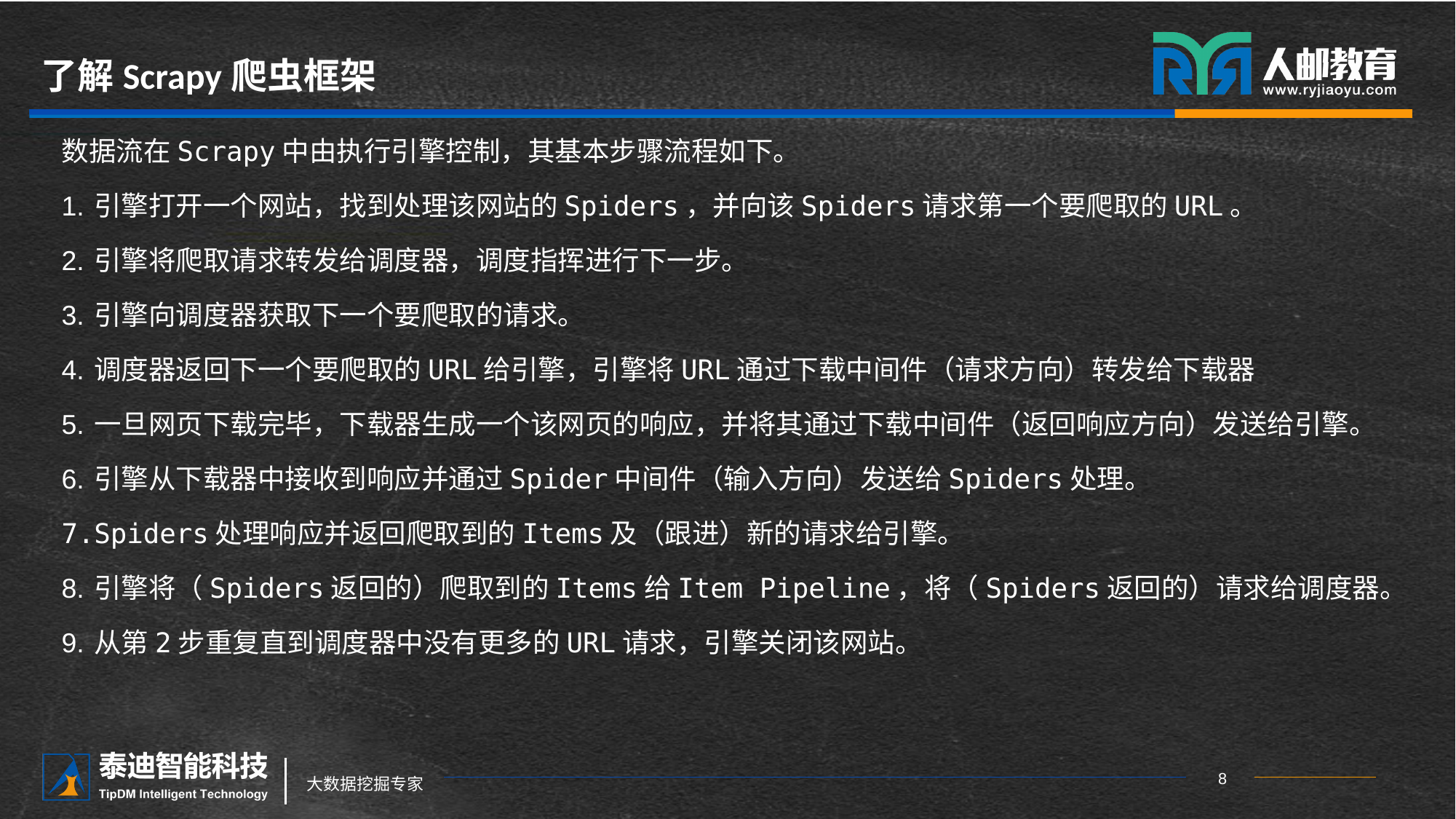

# 了解Scrapy爬虫框架
数据流在Scrapy中由执行引擎控制，其基本步骤流程如下。
引擎打开一个网站，找到处理该网站的Spiders，并向该Spiders请求第一个要爬取的URL。
引擎将爬取请求转发给调度器，调度指挥进行下一步。
引擎向调度器获取下一个要爬取的请求。
调度器返回下一个要爬取的URL给引擎，引擎将URL通过下载中间件（请求方向）转发给下载器
一旦网页下载完毕，下载器生成一个该网页的响应，并将其通过下载中间件（返回响应方向）发送给引擎。
引擎从下载器中接收到响应并通过Spider中间件（输入方向）发送给Spiders处理。
Spiders处理响应并返回爬取到的Items及（跟进）新的请求给引擎。
引擎将（Spiders返回的）爬取到的Items给Item Pipeline，将（Spiders返回的）请求给调度器。
从第2步重复直到调度器中没有更多的URL请求，引擎关闭该网站。